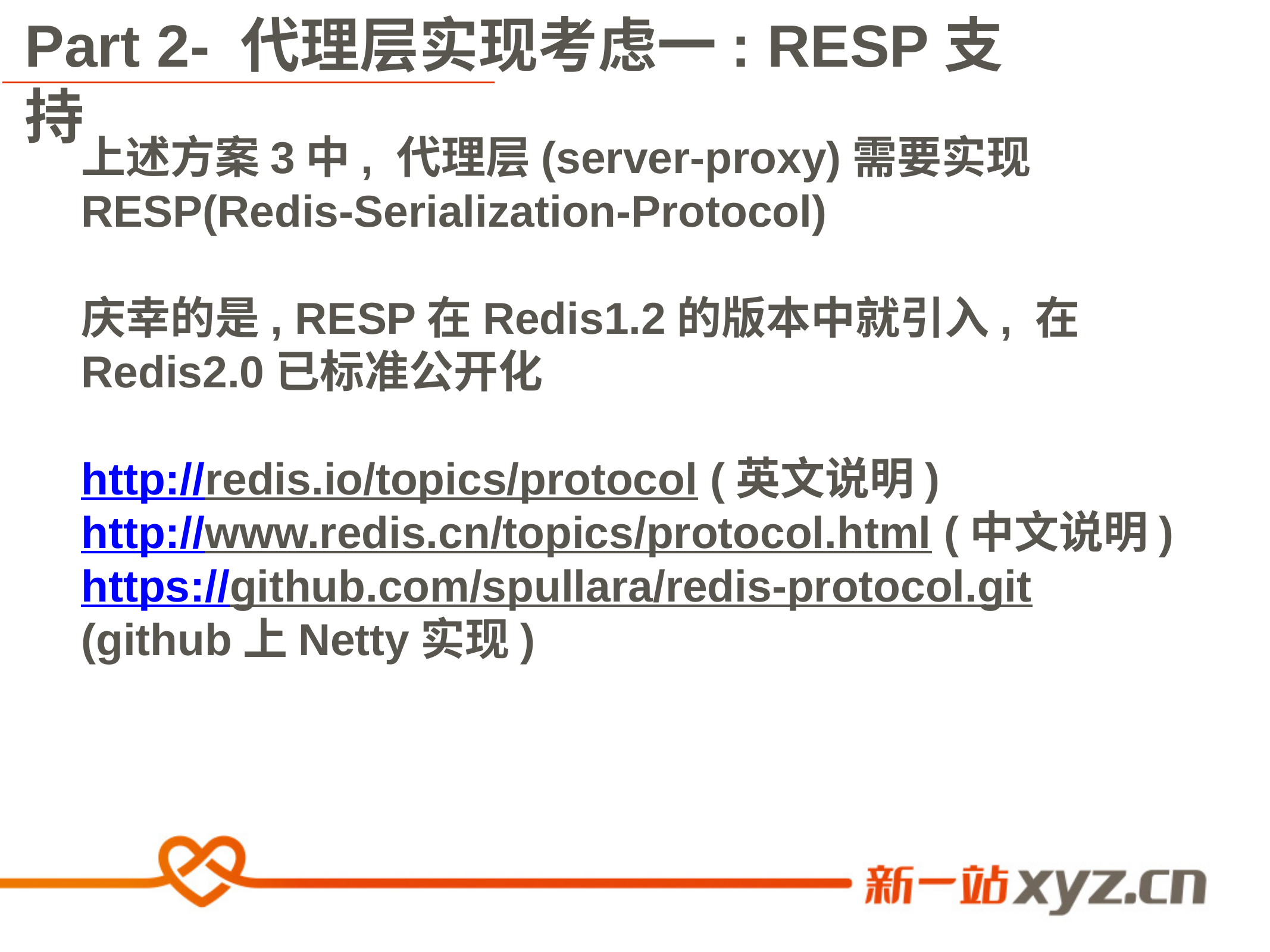

Part 2- 代理层实现考虑一: RESP支持

上述方案3中, 代理层(server-proxy)需要实现RESP(Redis-Serialization-Protocol)

庆幸的是, RESP在Redis1.2的版本中就引入, 在Redis2.0已标准公开化

http://redis.io/topics/protocol (英文说明)
http://www.redis.cn/topics/protocol.html (中文说明)
https://github.com/spullara/redis-protocol.git (github上Netty实现)